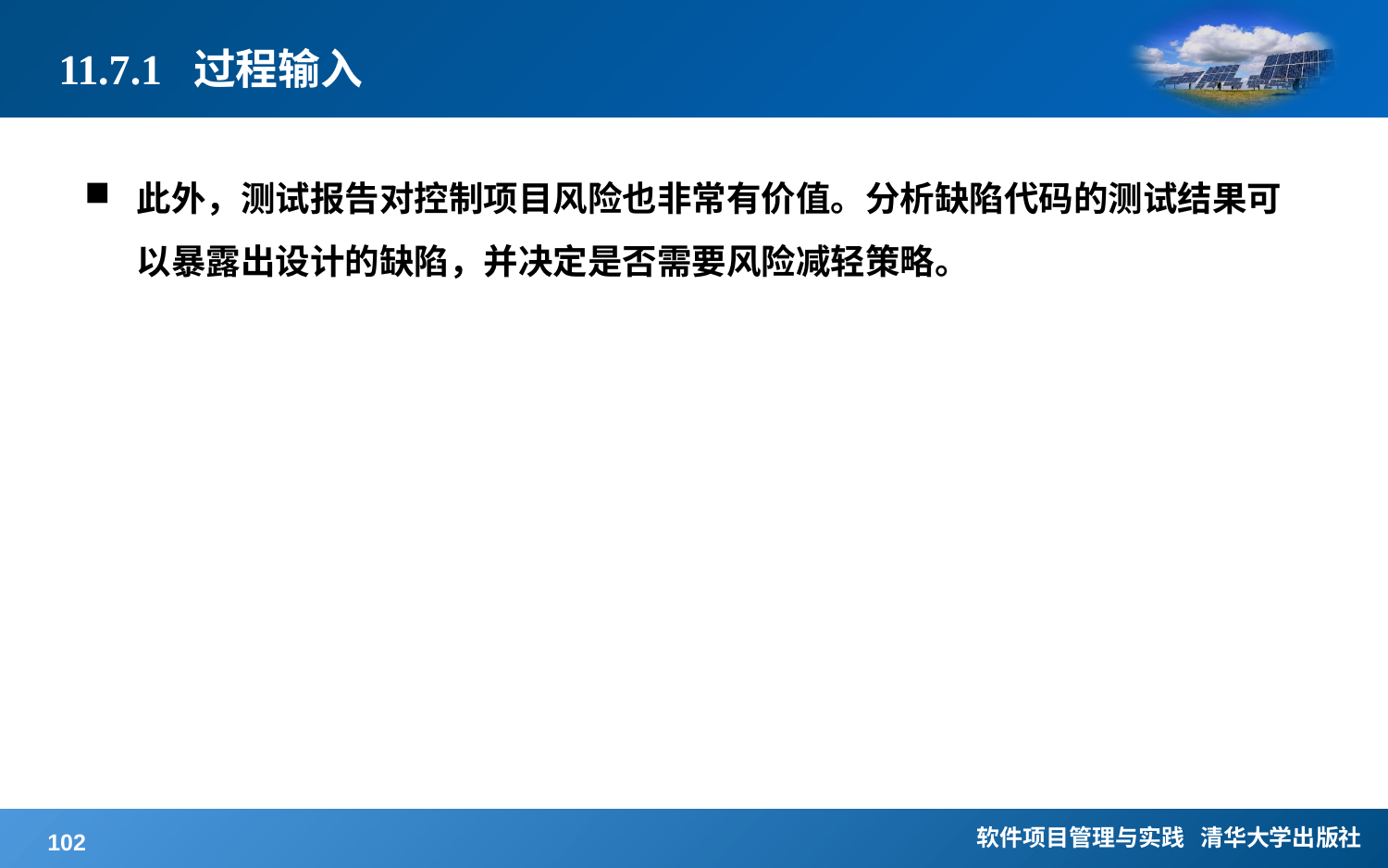

# 11.7.1  过程输入
此外，测试报告对控制项目风险也非常有价值。分析缺陷代码的测试结果可以暴露出设计的缺陷，并决定是否需要风险减轻策略。